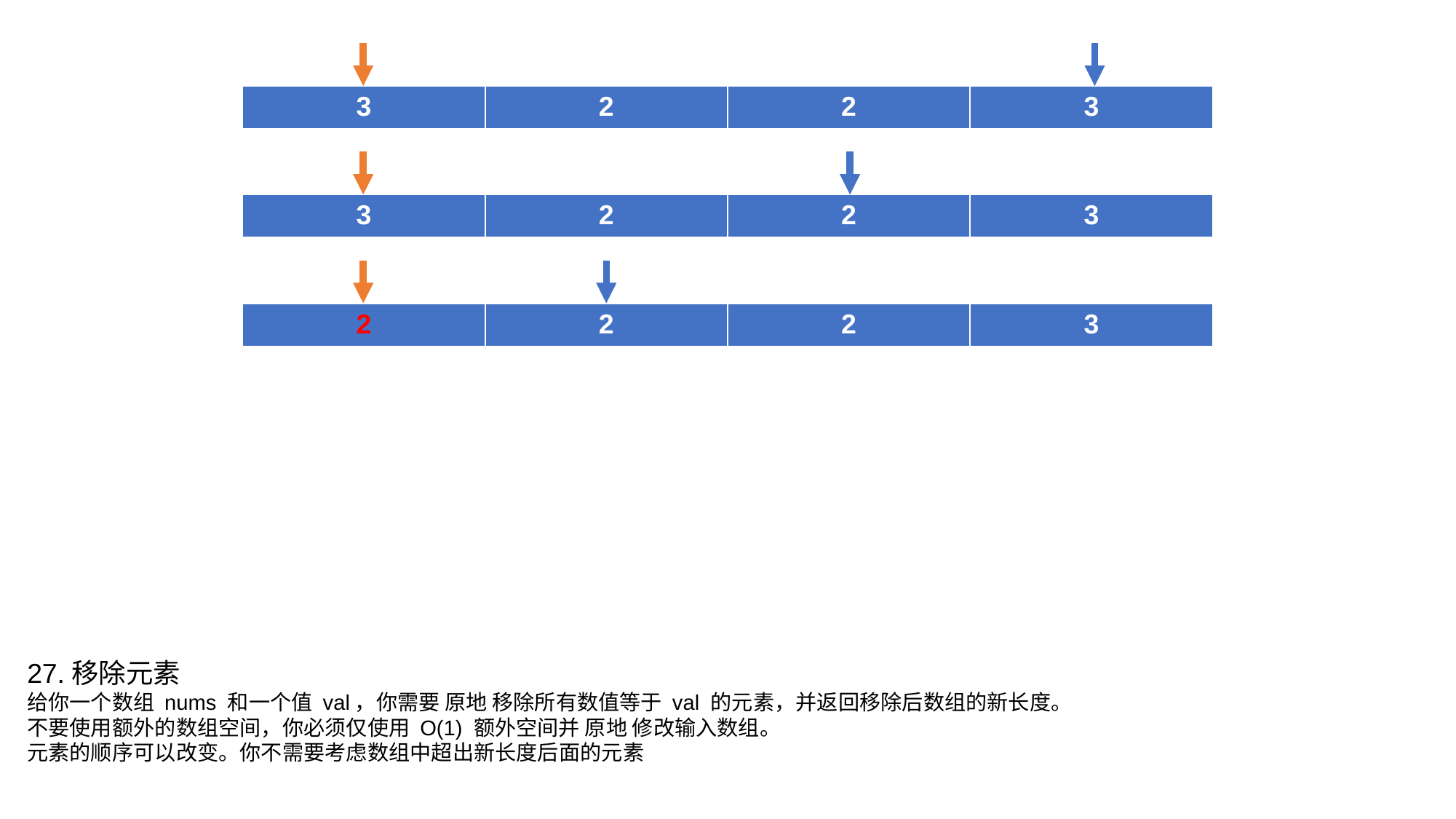

| 3 | 2 | 2 | 3 |
| --- | --- | --- | --- |
| 3 | 2 | 2 | 3 |
| --- | --- | --- | --- |
| 2 | 2 | 2 | 3 |
| --- | --- | --- | --- |
27.移除元素
给你一个数组 nums 和一个值 val，你需要 原地 移除所有数值等于 val 的元素，并返回移除后数组的新长度。
不要使用额外的数组空间，你必须仅使用 O(1) 额外空间并 原地 修改输入数组。
元素的顺序可以改变。你不需要考虑数组中超出新长度后面的元素